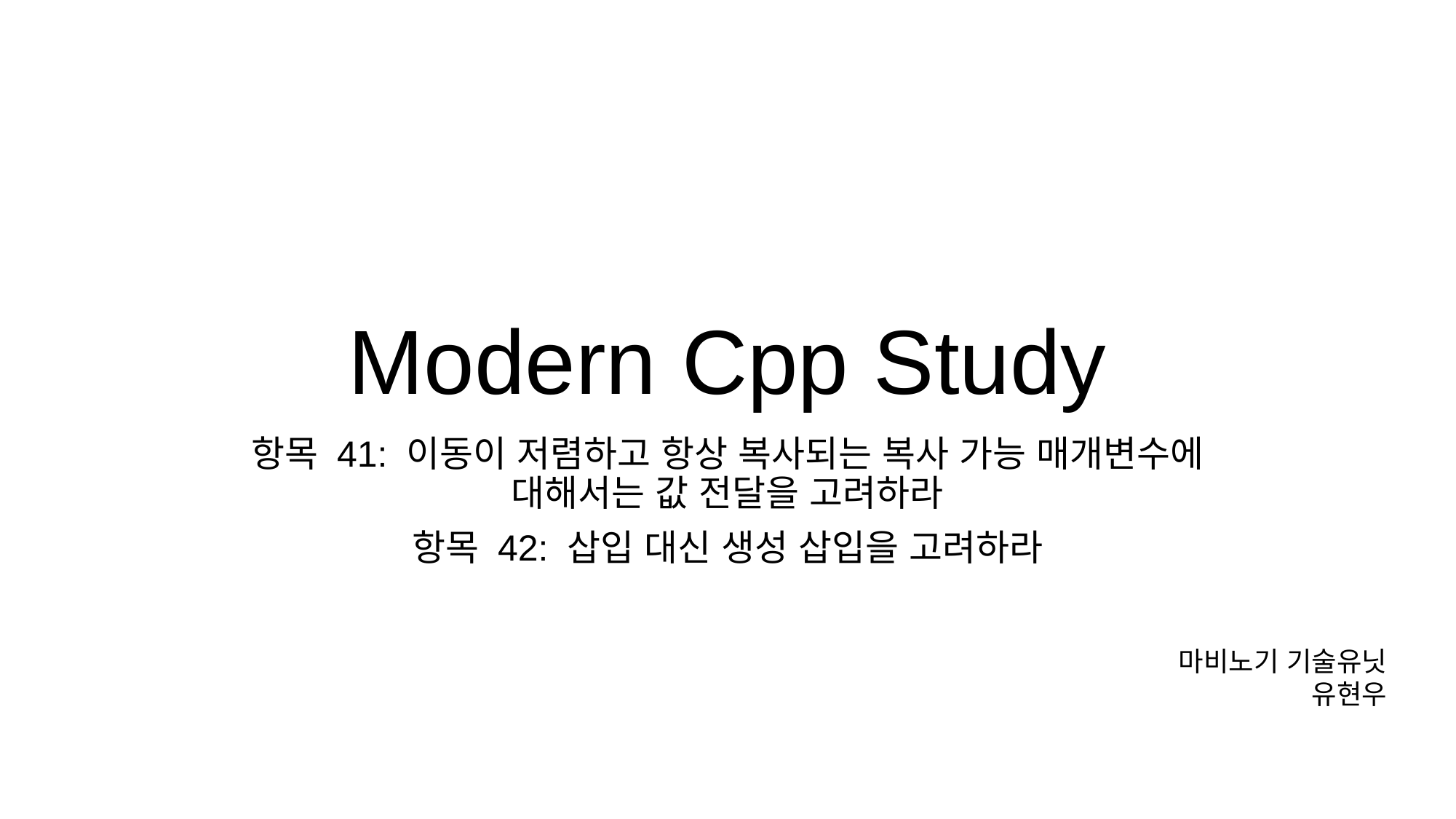

# Modern Cpp Study
항목 41: 이동이 저렴하고 항상 복사되는 복사 가능 매개변수에 대해서는 값 전달을 고려하라
항목 42: 삽입 대신 생성 삽입을 고려하라
마비노기 기술유닛
유현우